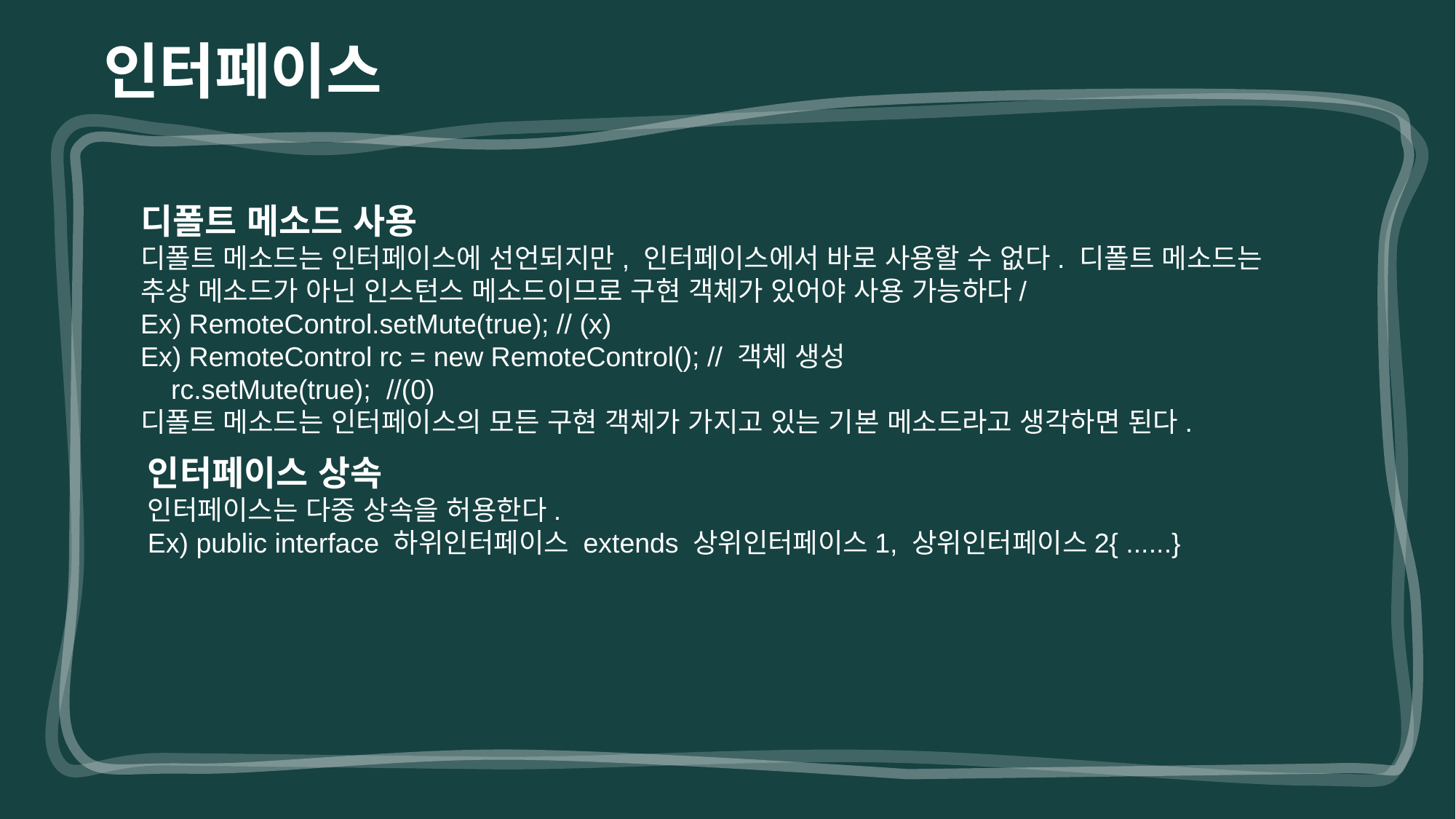

인터페이스

디폴트 메소드 사용
디폴트 메소드는 인터페이스에 선언되지만, 인터페이스에서 바로 사용할 수 없다. 디폴트 메소드는
추상 메소드가 아닌 인스턴스 메소드이므로 구현 객체가 있어야 사용 가능하다/
Ex) RemoteControl.setMute(true); // (x)
Ex) RemoteControl rc = new RemoteControl(); // 객체 생성
    rc.setMute(true);  //(0)
디폴트 메소드는 인터페이스의 모든 구현 객체가 가지고 있는 기본 메소드라고 생각하면 된다.

인터페이스 상속
인터페이스는 다중 상속을 허용한다.
Ex) public interface 하위인터페이스 extends 상위인터페이스1, 상위인터페이스2{ ......}